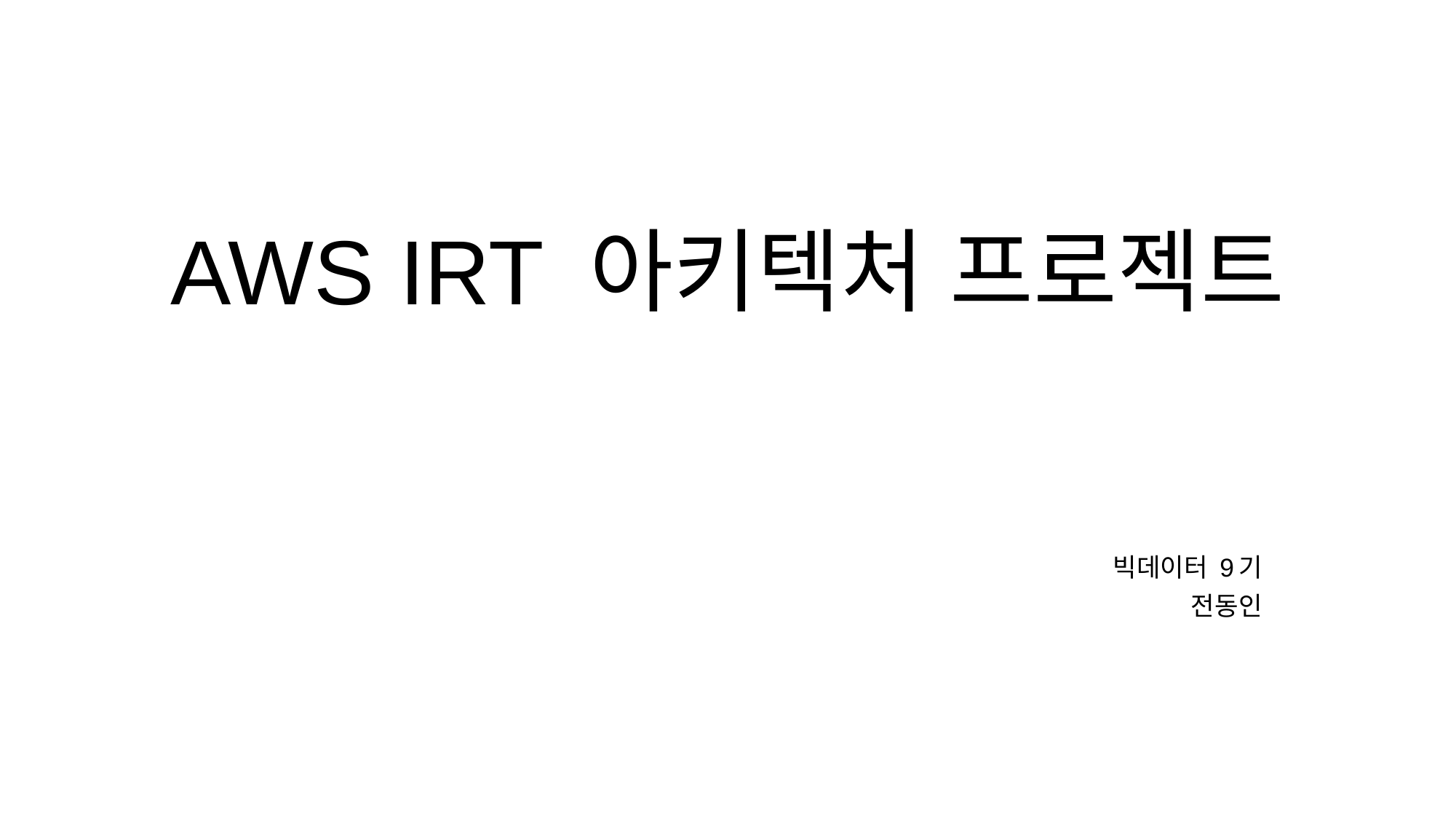

# AWS IRT 아키텍처 프로젝트

빅데이터 9기
전동인